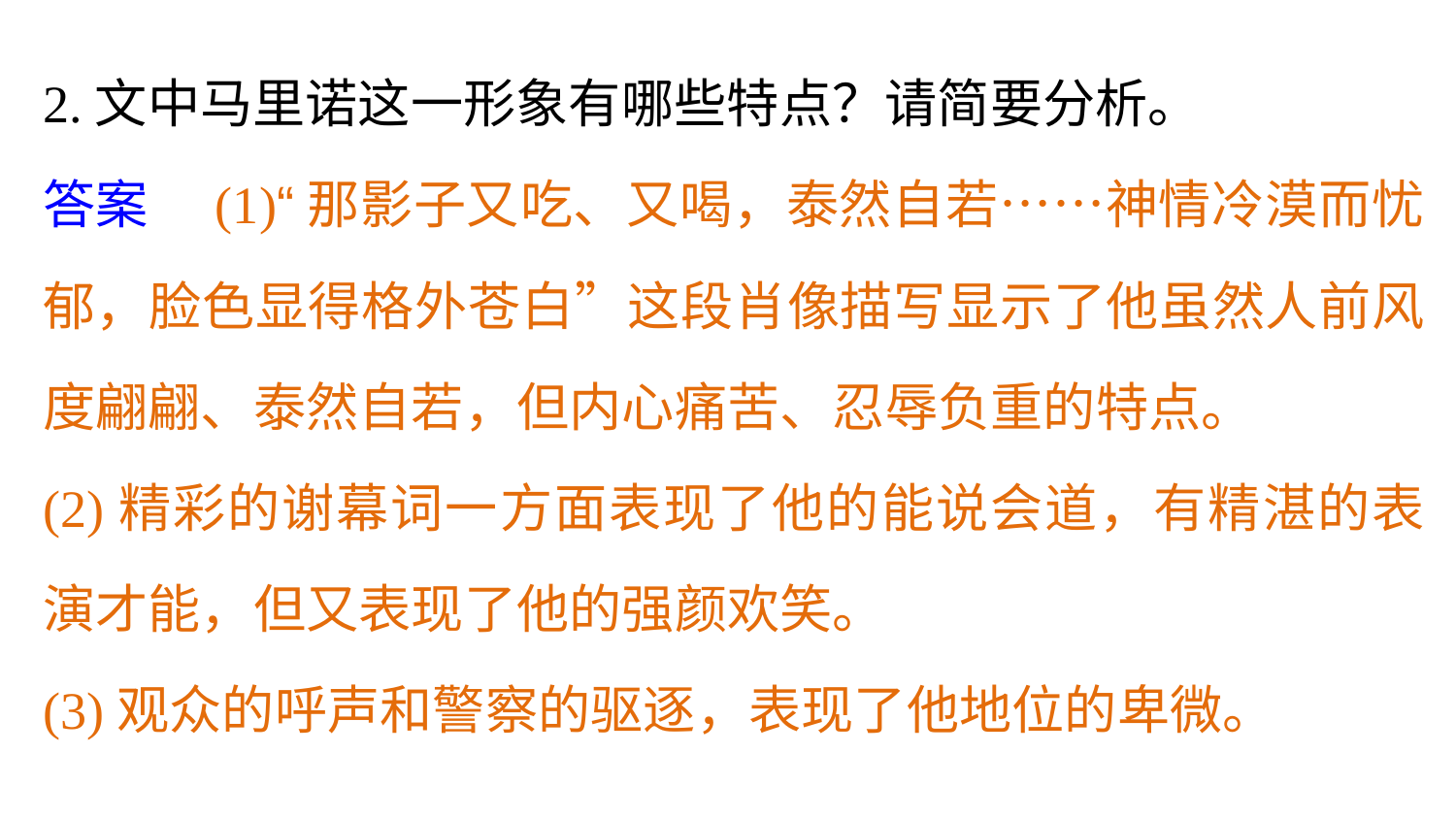

2.文中马里诺这一形象有哪些特点？请简要分析。
答案　(1)“那影子又吃、又喝，泰然自若……神情冷漠而忧郁，脸色显得格外苍白”这段肖像描写显示了他虽然人前风度翩翩、泰然自若，但内心痛苦、忍辱负重的特点。
(2)精彩的谢幕词一方面表现了他的能说会道，有精湛的表演才能，但又表现了他的强颜欢笑。
(3)观众的呼声和警察的驱逐，表现了他地位的卑微。